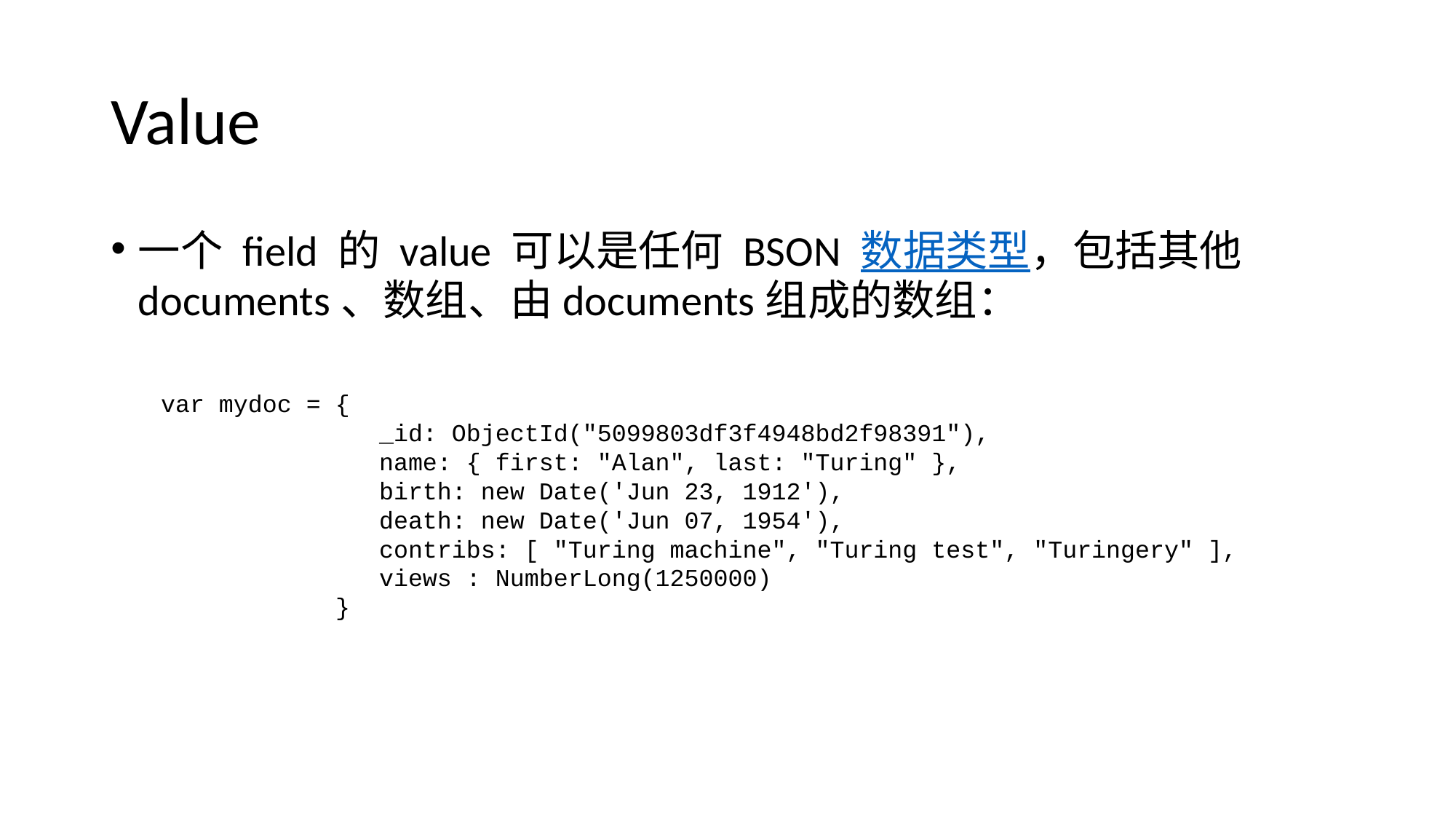

# Value
一个 field 的 value 可以是任何 BSON 数据类型，包括其他documents、数组、由documents组成的数组：
var mydoc = {
               _id: ObjectId("5099803df3f4948bd2f98391"),
               name: { first: "Alan", last: "Turing" },
               birth: new Date('Jun 23, 1912'),
               death: new Date('Jun 07, 1954'),
               contribs: [ "Turing machine", "Turing test", "Turingery" ],
               views : NumberLong(1250000)
            }